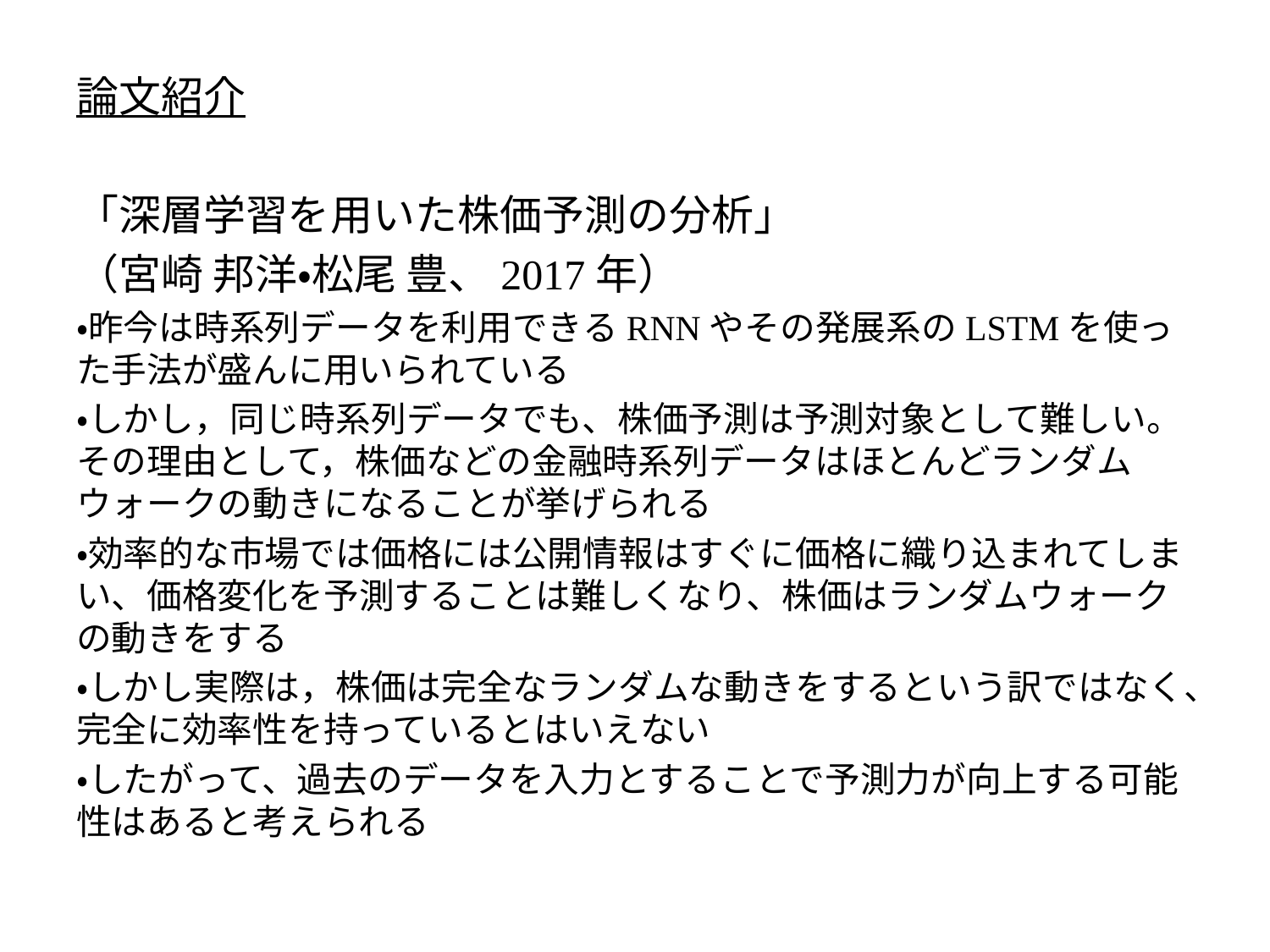

論文紹介

「深層学習を用いた株価予測の分析」
（宮崎 邦洋・松尾 豊、2017年）
・昨今は時系列データを利用できるRNNやその発展系のLSTMを使った手法が盛んに用いられている
・しかし，同じ時系列データでも、株価予測は予測対象として難しい。その理由として，株価などの金融時系列データはほとんどランダムウォークの動きになることが挙げられる
・効率的な市場では価格には公開情報はすぐに価格に織り込まれてしまい、価格変化を予測することは難しくなり、株価はランダムウォークの動きをする
・しかし実際は，株価は完全なランダムな動きをするという訳ではなく、完全に効率性を持っているとはいえない
・したがって、過去のデータを入力とすることで予測力が向上する可能性はあると考えられる